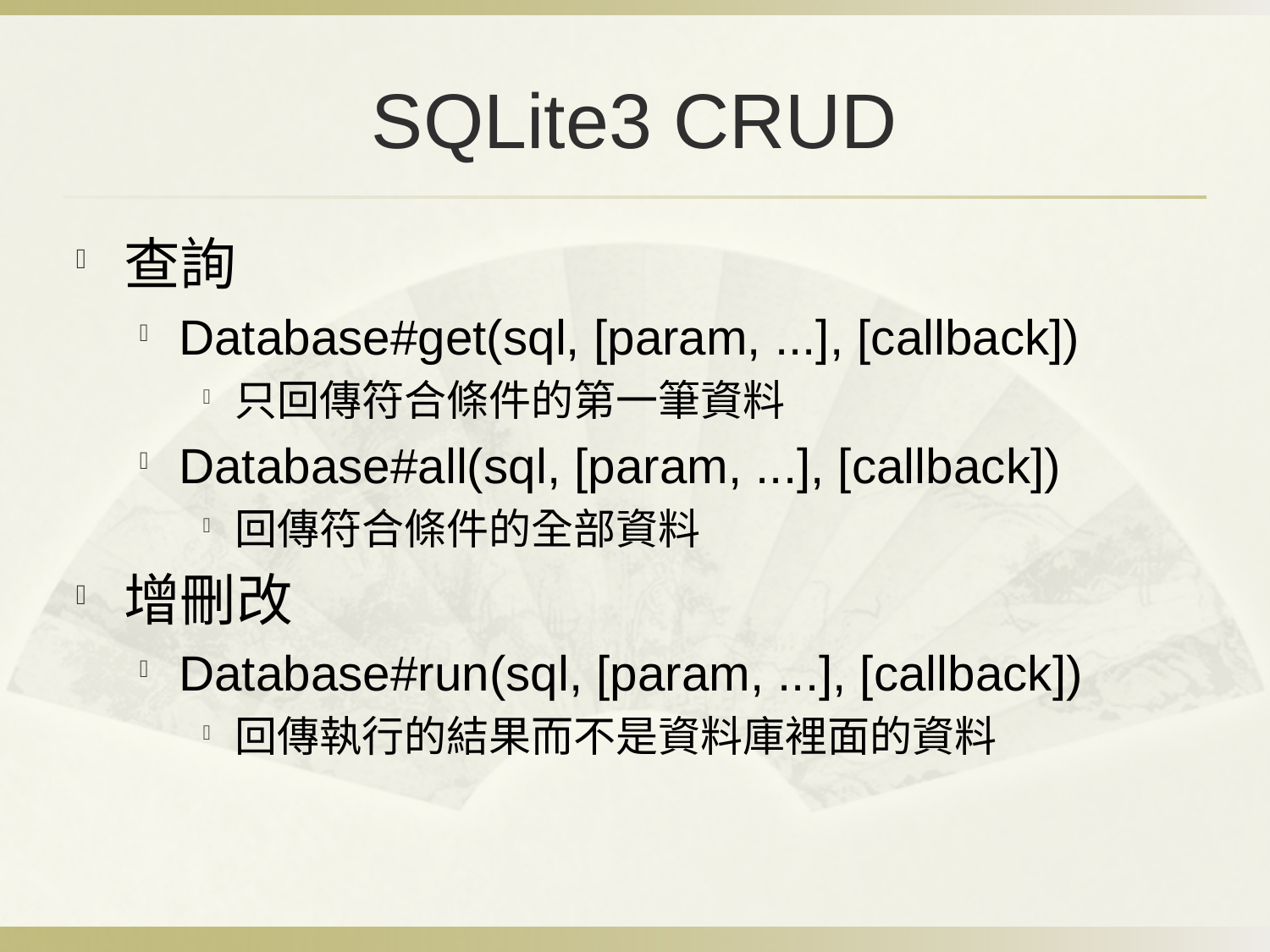

# SQLite3 CRUD
查詢
Database#get(sql, [param, ...], [callback])
只回傳符合條件的第一筆資料
Database#all(sql, [param, ...], [callback])
回傳符合條件的全部資料
增刪改
Database#run(sql, [param, ...], [callback])
回傳執行的結果而不是資料庫裡面的資料